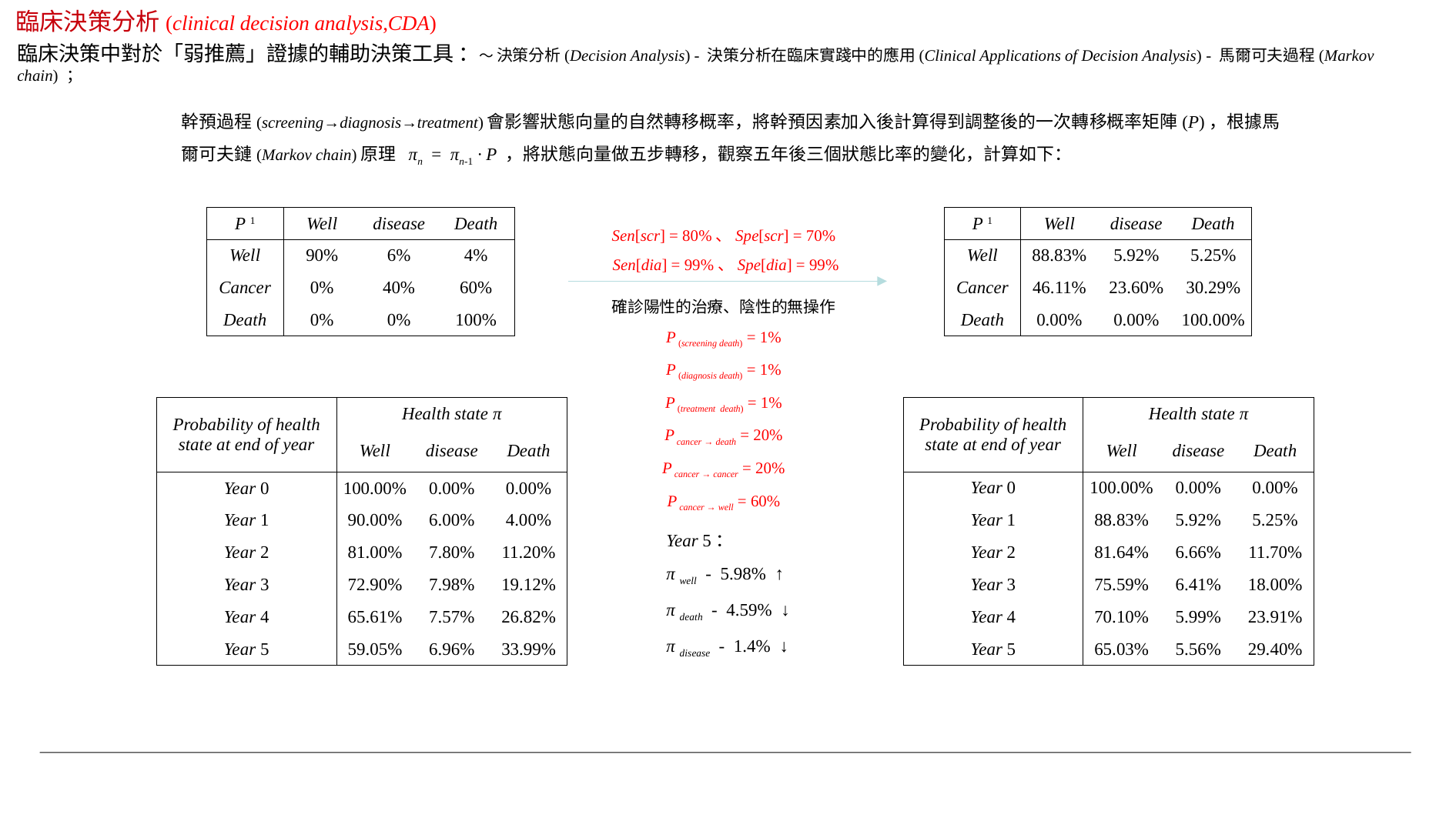

臨床決策分析(clinical decision analysis,CDA)
臨床決策中對於「弱推薦」證據的輔助決策工具 ：～ 決策分析(Decision Analysis) - 決策分析在臨床實踐中的應用(Clinical Applications of Decision Analysis) - 馬爾可夫過程(Markov chain) ；
幹預過程(screening→diagnosis→treatment)會影響狀態向量的自然轉移概率，將幹預因素加入後計算得到調整後的一次轉移概率矩陣(P)，根據馬爾可夫鏈(Markov chain)原理  πn  =  πn-1 · P ，將狀態向量做五步轉移，觀察五年後三個狀態比率的變化，計算如下：
| P 1 | Well | disease | Death |
| --- | --- | --- | --- |
| Well | 90% | 6% | 4% |
| Cancer | 0% | 40% | 60% |
| Death | 0% | 0% | 100% |
| P 1 | Well | disease | Death |
| --- | --- | --- | --- |
| Well | 88.83% | 5.92% | 5.25% |
| Cancer | 46.11% | 23.60% | 30.29% |
| Death | 0.00% | 0.00% | 100.00% |
Sen[scr] = 80%、Spe[scr] = 70%
 Sen[dia] = 99%、Spe[dia] = 99%
確診陽性的治療、陰性的無操作
P (screening death) = 1%
P (diagnosis death) = 1%
P (treatment  death) = 1%
P cancer → death = 20%
P cancer → cancer = 20%
P cancer → well = 60%
| Probability of health state at end of year | Health state π |  |  |
| --- | --- | --- | --- |
|  | Well | disease | Death |
| Year 0 | 100.00% | 0.00% | 0.00% |
| Year 1 | 88.83% | 5.92% | 5.25% |
| Year 2 | 81.64% | 6.66% | 11.70% |
| Year 3 | 75.59% | 6.41% | 18.00% |
| Year 4 | 70.10% | 5.99% | 23.91% |
| Year 5 | 65.03% | 5.56% | 29.40% |
| Probability of health state at end of year | Health state π |  |  |
| --- | --- | --- | --- |
|  | Well | disease | Death |
| Year 0 | 100.00% | 0.00% | 0.00% |
| Year 1 | 90.00% | 6.00% | 4.00% |
| Year 2 | 81.00% | 7.80% | 11.20% |
| Year 3 | 72.90% | 7.98% | 19.12% |
| Year 4 | 65.61% | 7.57% | 26.82% |
| Year 5 | 59.05% | 6.96% | 33.99% |
Year 5：
π well  -  5.98%  ↑
π death  -  4.59%  ↓
π disease  -  1.4%  ↓